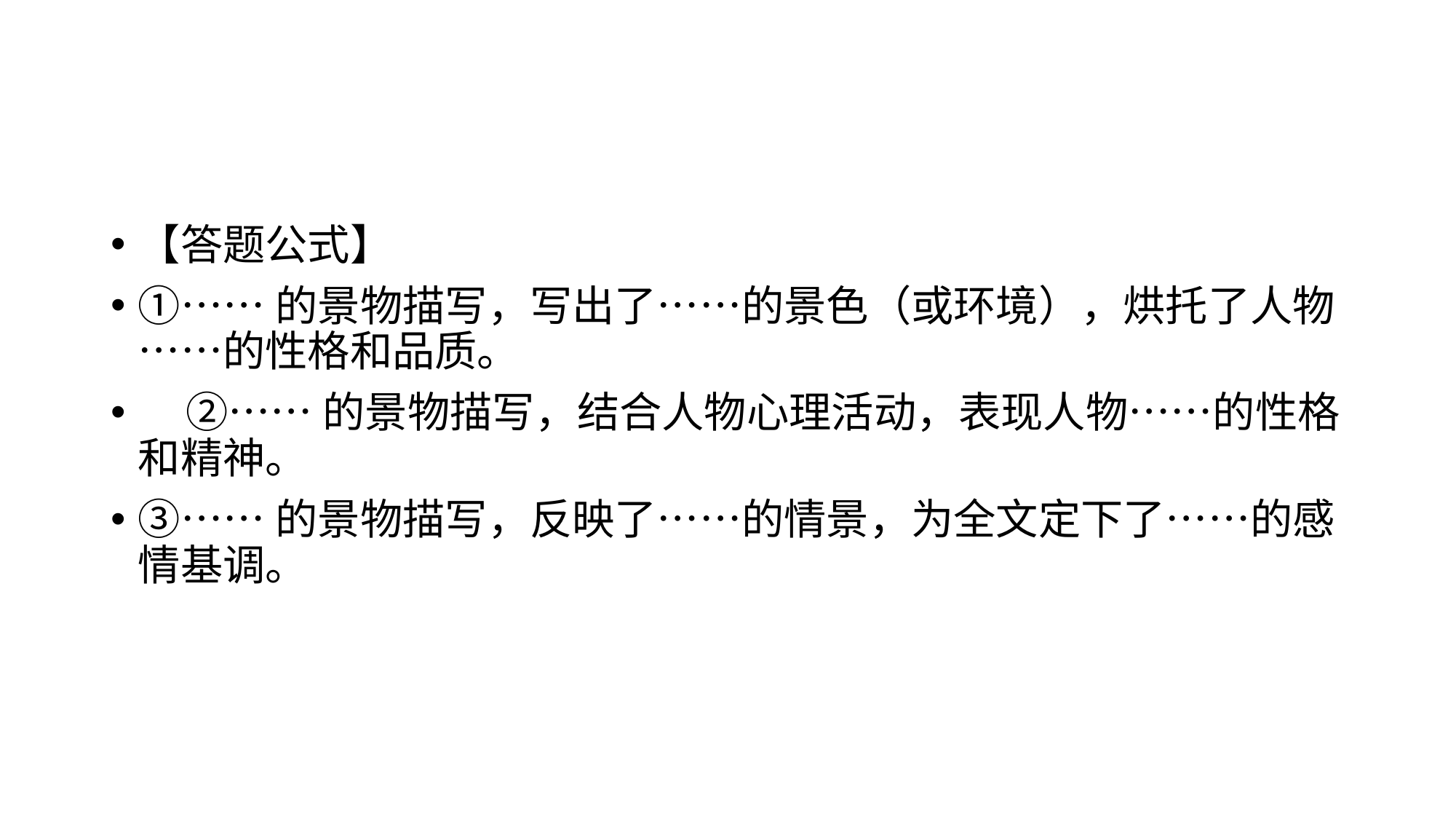

#
【答题公式】
①……的景物描写，写出了……的景色（或环境），烘托了人物……的性格和品质。
     ②……的景物描写，结合人物心理活动，表现人物……的性格和精神。
③……的景物描写，反映了……的情景，为全文定下了……的感情基调。